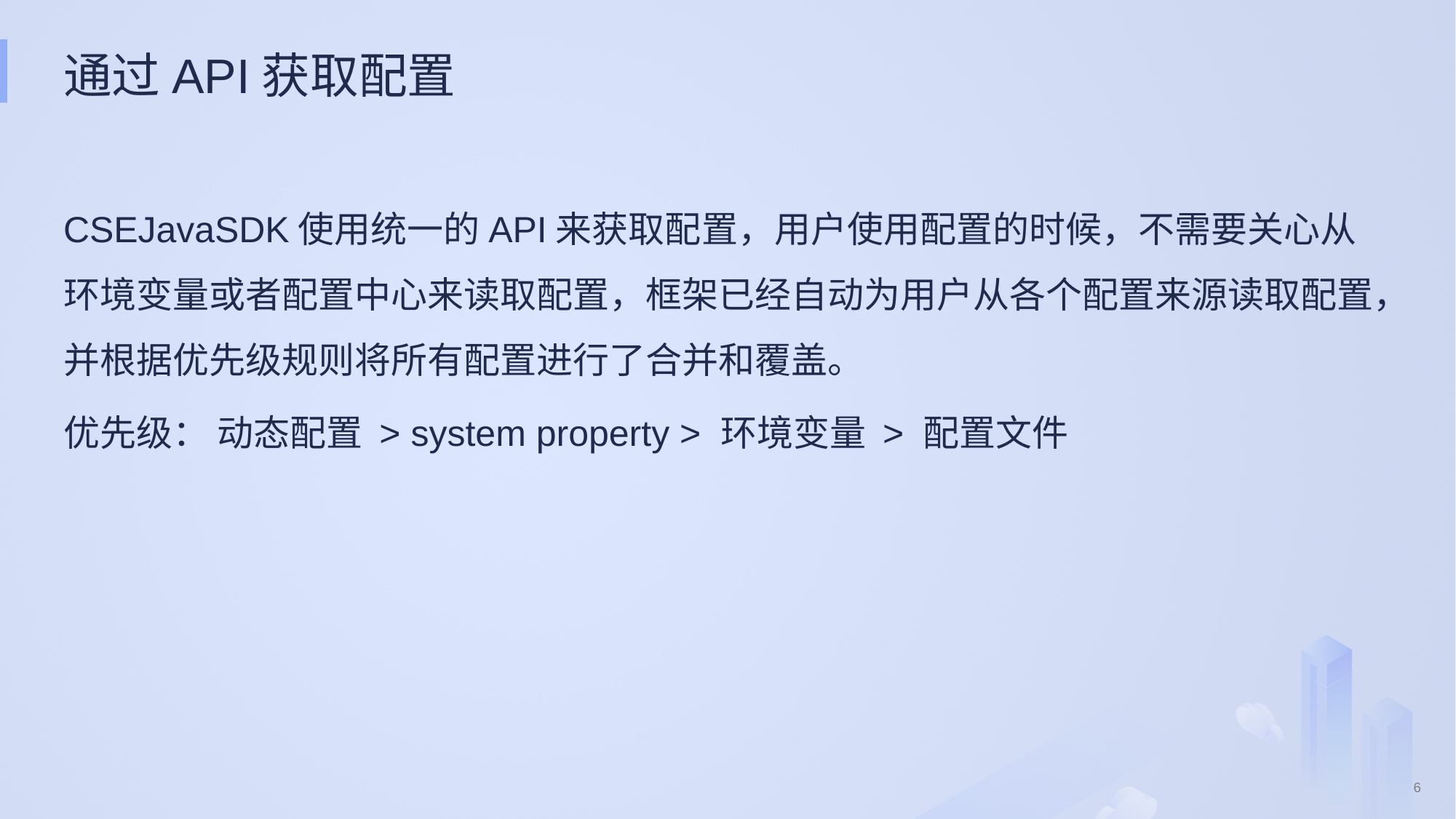

# 通过API获取配置
CSEJavaSDK使用统一的API来获取配置，用户使用配置的时候，不需要关心从环境变量或者配置中心来读取配置，框架已经自动为用户从各个配置来源读取配置，并根据优先级规则将所有配置进行了合并和覆盖。
优先级： 动态配置 > system property > 环境变量 > 配置文件